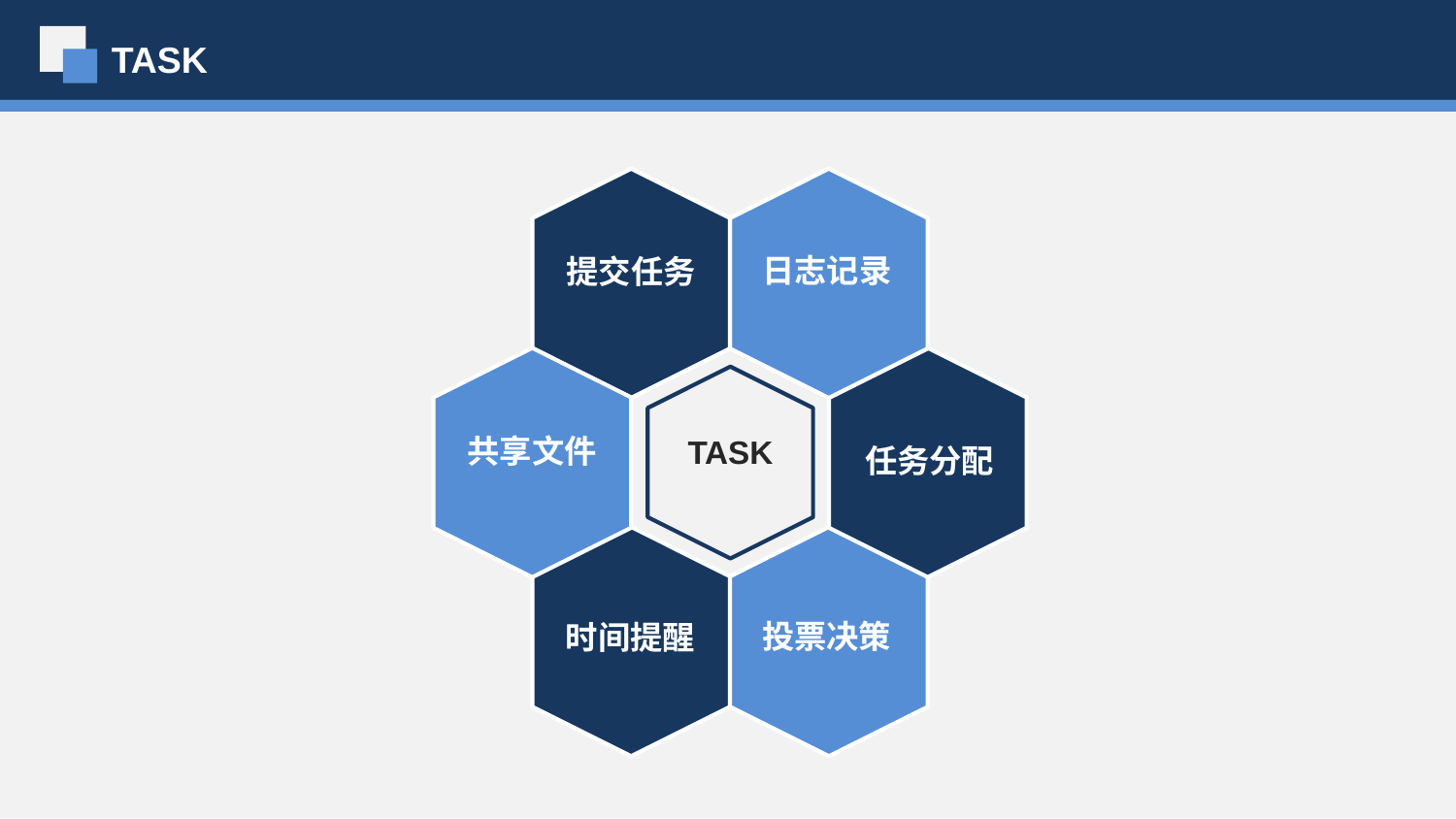

TASK

提交任务

日志记录

共享文件

TASK
任务分配

投票决策
时间提醒